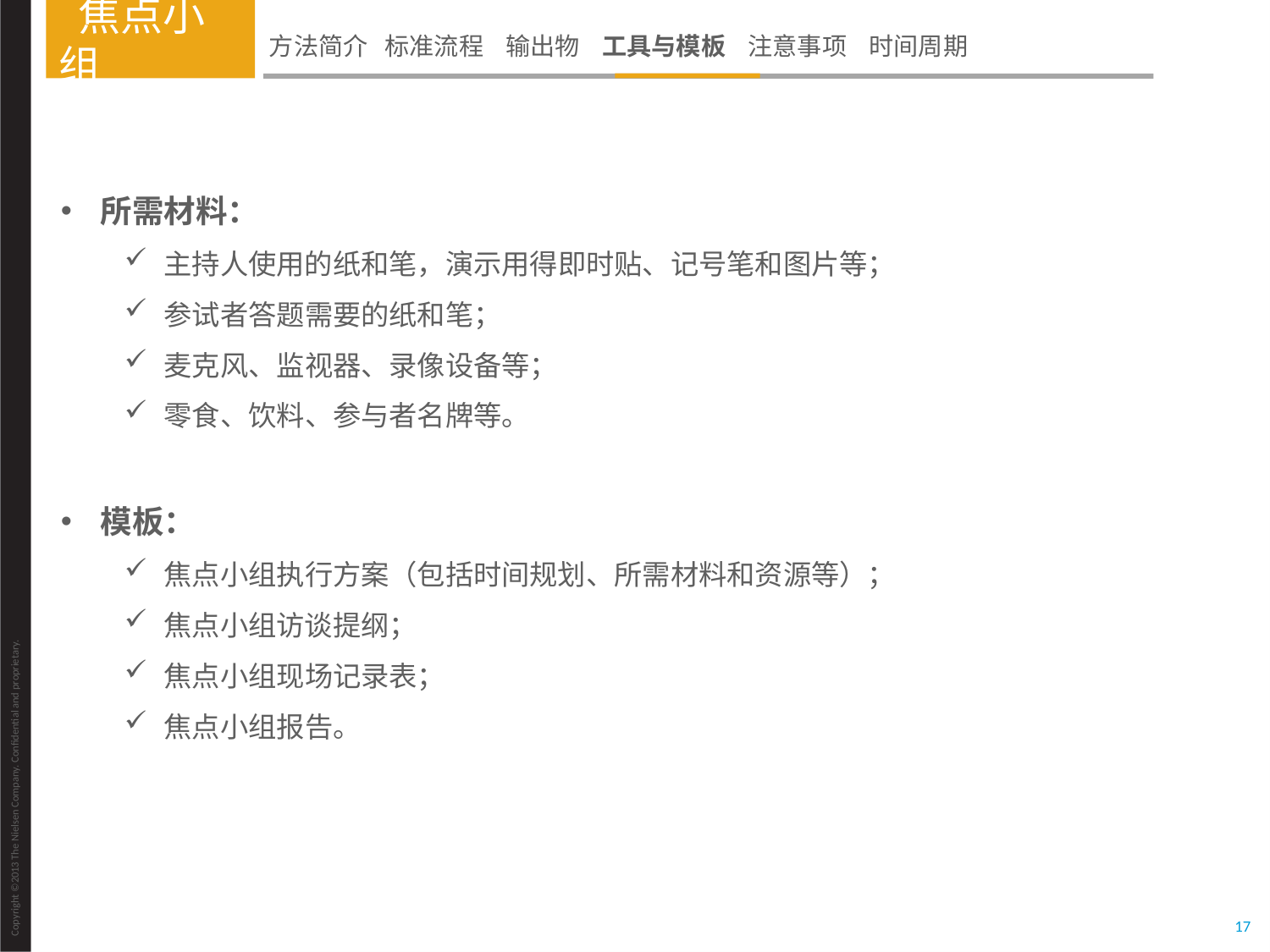

焦点小组
方法简介   标准流程    输出物    工具与模板    注意事项    时间周期

所需材料：
主持人使用的纸和笔，演示用得即时贴、记号笔和图片等；
参试者答题需要的纸和笔；
麦克风、监视器、录像设备等；
零食、饮料、参与者名牌等。

模板：
焦点小组执行方案（包括时间规划、所需材料和资源等）；
焦点小组访谈提纲；
焦点小组现场记录表；
焦点小组报告。